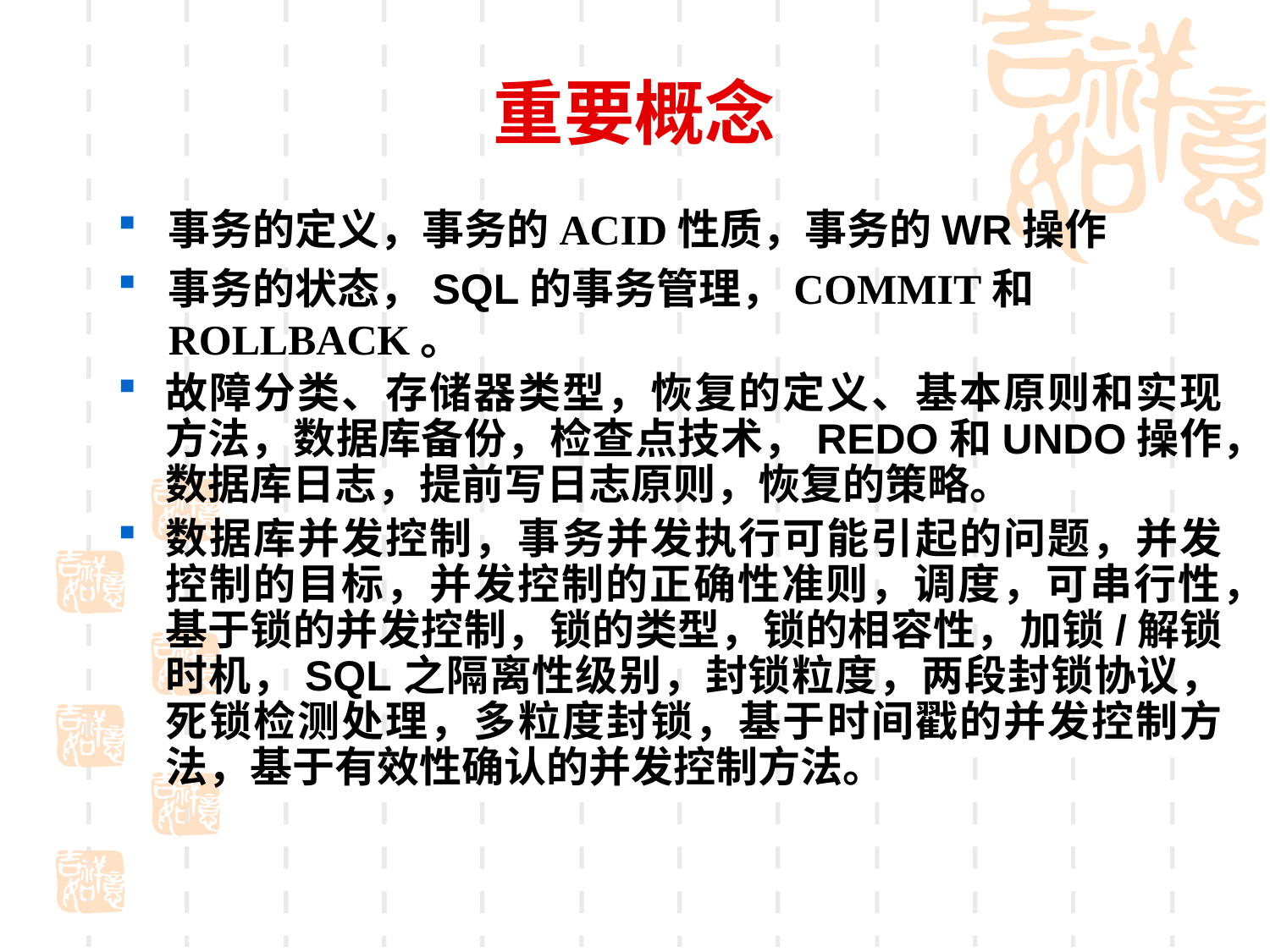

# 重要概念
事务的定义，事务的ACID性质，事务的WR操作
事务的状态，SQL的事务管理，COMMIT和ROLLBACK。
故障分类、存储器类型，恢复的定义、基本原则和实现方法，数据库备份，检查点技术，REDO和UNDO操作，数据库日志，提前写日志原则，恢复的策略。
数据库并发控制，事务并发执行可能引起的问题，并发控制的目标，并发控制的正确性准则，调度，可串行性，基于锁的并发控制，锁的类型，锁的相容性，加锁/解锁时机，SQL之隔离性级别，封锁粒度，两段封锁协议，死锁检测处理，多粒度封锁，基于时间戳的并发控制方法，基于有效性确认的并发控制方法。